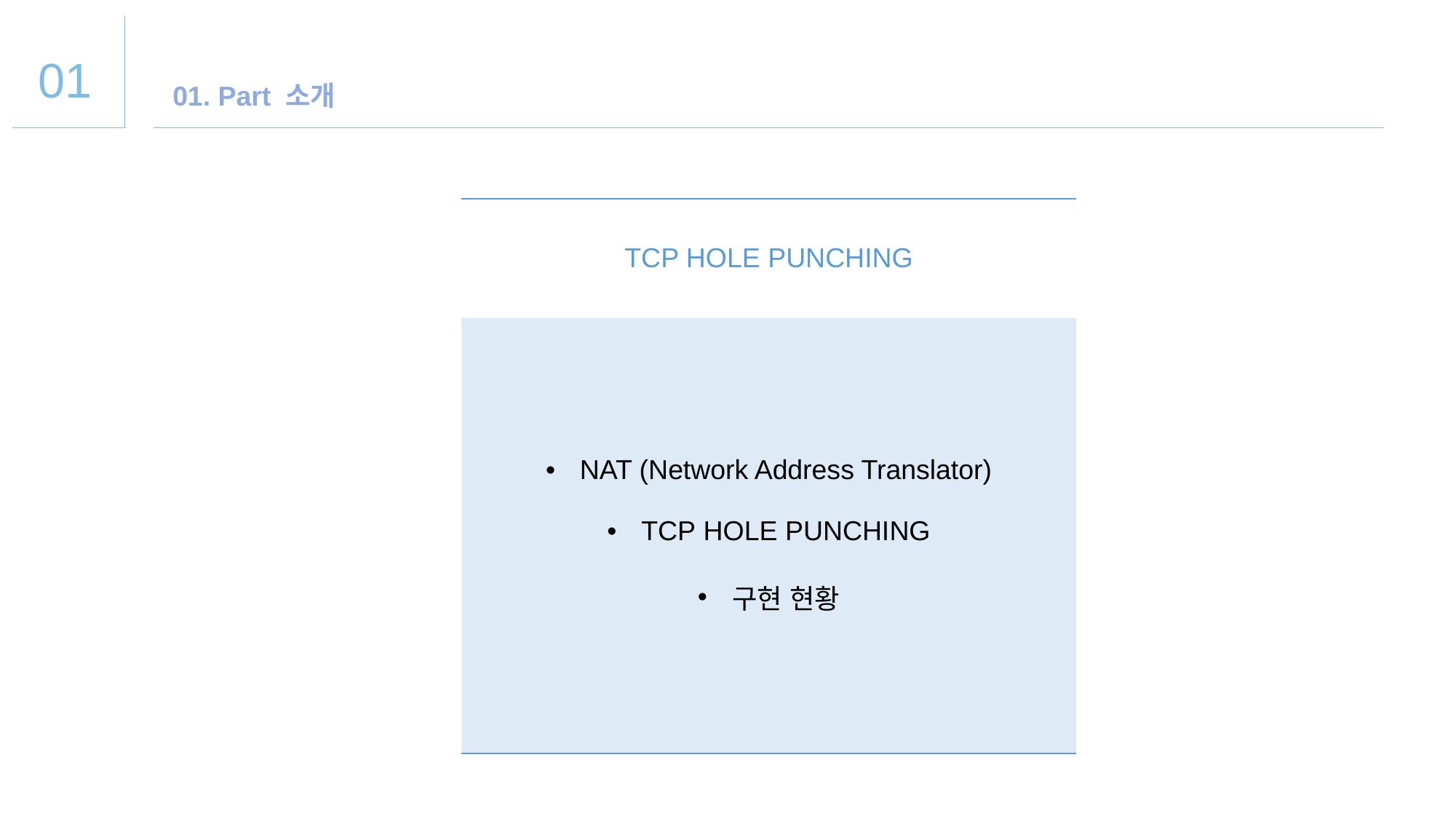

01
01. Part 소개
| TCP HOLE PUNCHING |
| --- |
| NAT (Network Address Translator) TCP HOLE PUNCHING 구현 현황 |